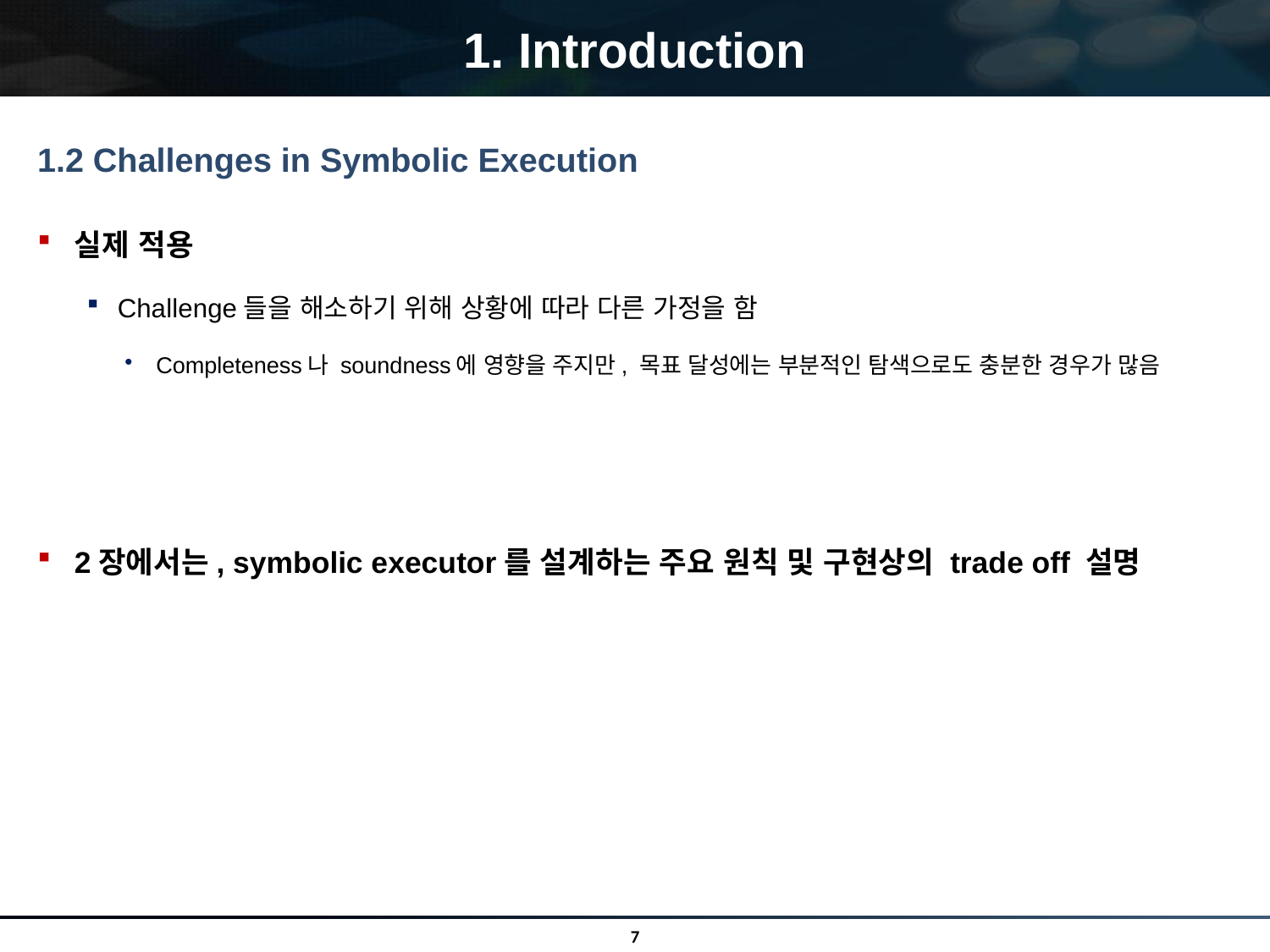

# 1. Introduction
1.2 Challenges in Symbolic Execution
실제 적용
Challenge들을 해소하기 위해 상황에 따라 다른 가정을 함
Completeness나 soundness에 영향을 주지만, 목표 달성에는 부분적인 탐색으로도 충분한 경우가 많음

2장에서는, symbolic executor를 설계하는 주요 원칙 및 구현상의 trade off 설명